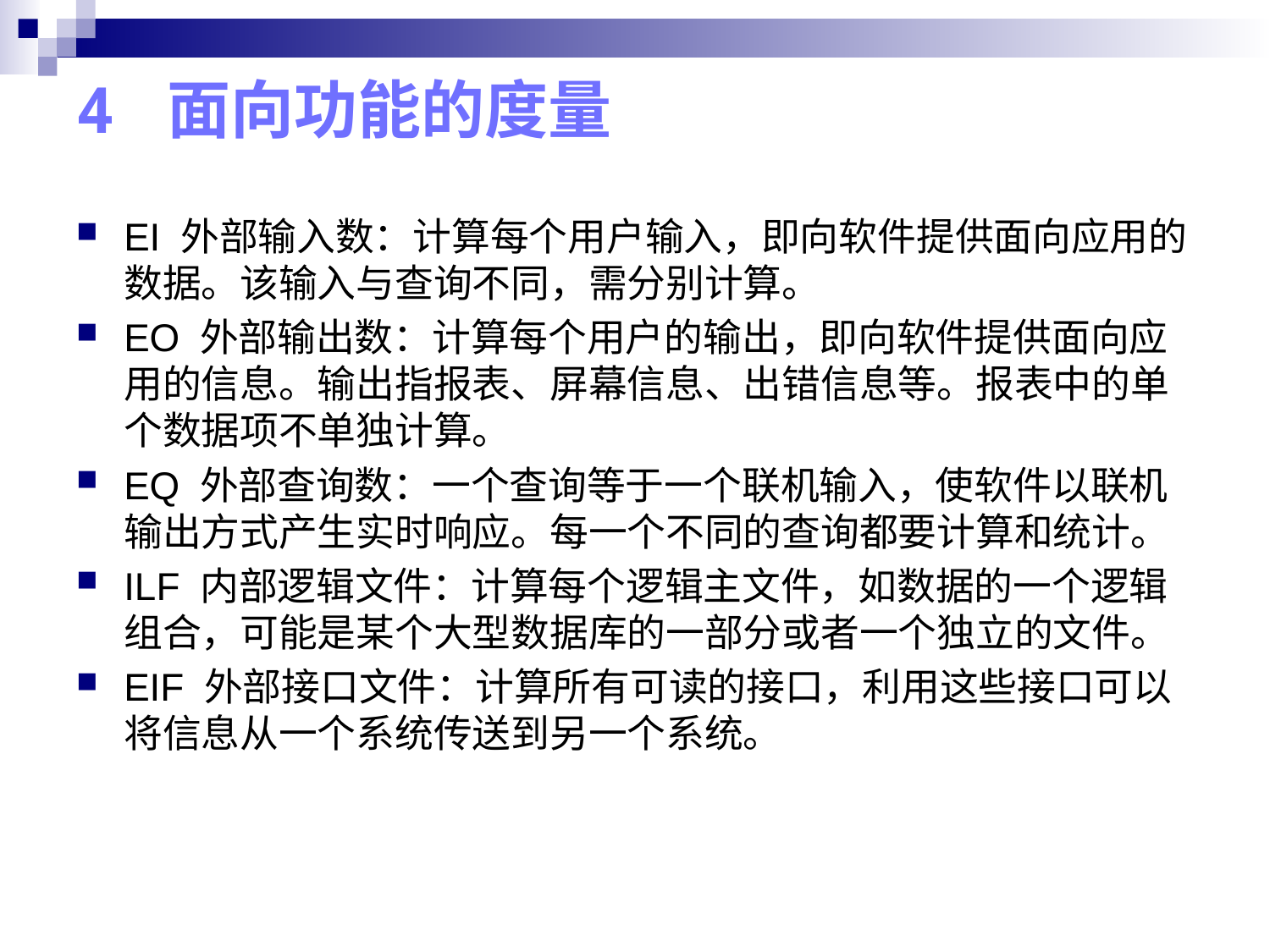

# 4 面向功能的度量
EI 外部输入数：计算每个用户输入，即向软件提供面向应用的数据。该输入与查询不同，需分别计算。
EO 外部输出数：计算每个用户的输出，即向软件提供面向应用的信息。输出指报表、屏幕信息、出错信息等。报表中的单个数据项不单独计算。
EQ 外部查询数：一个查询等于一个联机输入，使软件以联机输出方式产生实时响应。每一个不同的查询都要计算和统计。
ILF 内部逻辑文件：计算每个逻辑主文件，如数据的一个逻辑组合，可能是某个大型数据库的一部分或者一个独立的文件。
EIF 外部接口文件：计算所有可读的接口，利用这些接口可以将信息从一个系统传送到另一个系统。

15